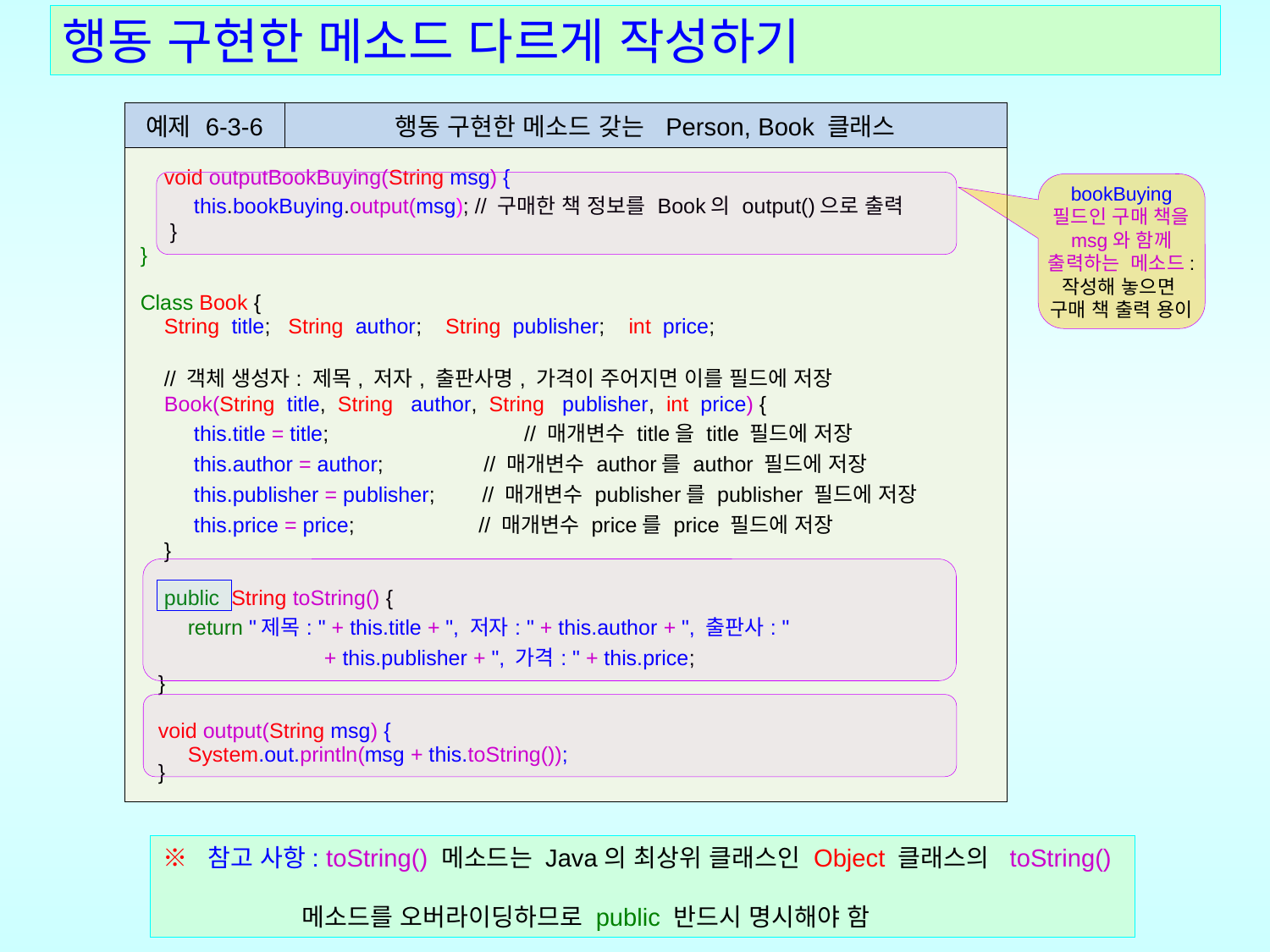

# 행동 구현한 메소드 다르게 작성하기
| 예제 6-3-6 | 행동 구현한 메소드 갖는 Person, Book 클래스 |
| --- | --- |
| void outputBookBuying(String msg) { this.bookBuying.output(msg); // 구매한 책 정보를 Book의 output()으로 출력 } } Class Book { String title; String author; String publisher; int price; // 객체 생성자: 제목, 저자, 출판사명, 가격이 주어지면 이를 필드에 저장 Book(String title, String author, String publisher, int price) { this.title = title; // 매개변수 title을 title 필드에 저장 this.author = author; // 매개변수 author를 author 필드에 저장 this.publisher = publisher; // 매개변수 publisher를 publisher 필드에 저장 this.price = price; // 매개변수 price를 price 필드에 저장 } public String toString() { return "제목: " + this.title + ", 저자: " + this.author + ", 출판사: " + this.publisher + ", 가격: " + this.price; } void output(String msg) { System.out.println(msg + this.toString()); } |  |

 bookBuying
필드인 구매 책을 msg와 함께 출력하는  메소드:
작성해 놓으면
구매 책 출력 용이

※  참고 사항: toString() 메소드는 Java의 최상위 클래스인 Object 클래스의  toString()
                   메소드를 오버라이딩하므로 public 반드시 명시해야 함